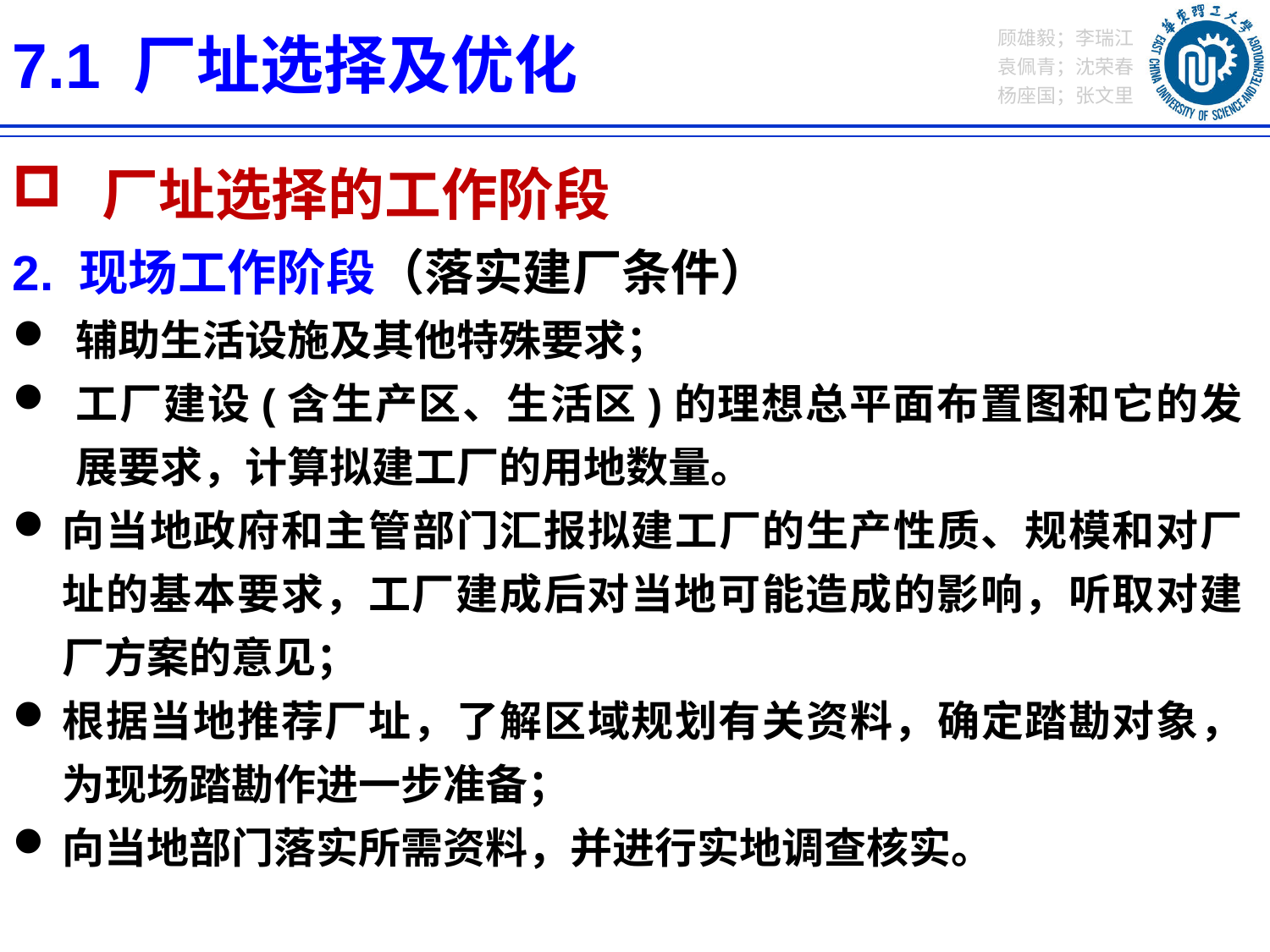

7.1 厂址选择及优化
 厂址选择的工作阶段
2. 现场工作阶段（落实建厂条件）
辅助生活设施及其他特殊要求；
工厂建设(含生产区、生活区)的理想总平面布置图和它的发展要求，计算拟建工厂的用地数量。
向当地政府和主管部门汇报拟建工厂的生产性质、规模和对厂址的基本要求，工厂建成后对当地可能造成的影响，听取对建厂方案的意见；
根据当地推荐厂址，了解区域规划有关资料，确定踏勘对象，为现场踏勘作进一步准备；
向当地部门落实所需资料，并进行实地调查核实。